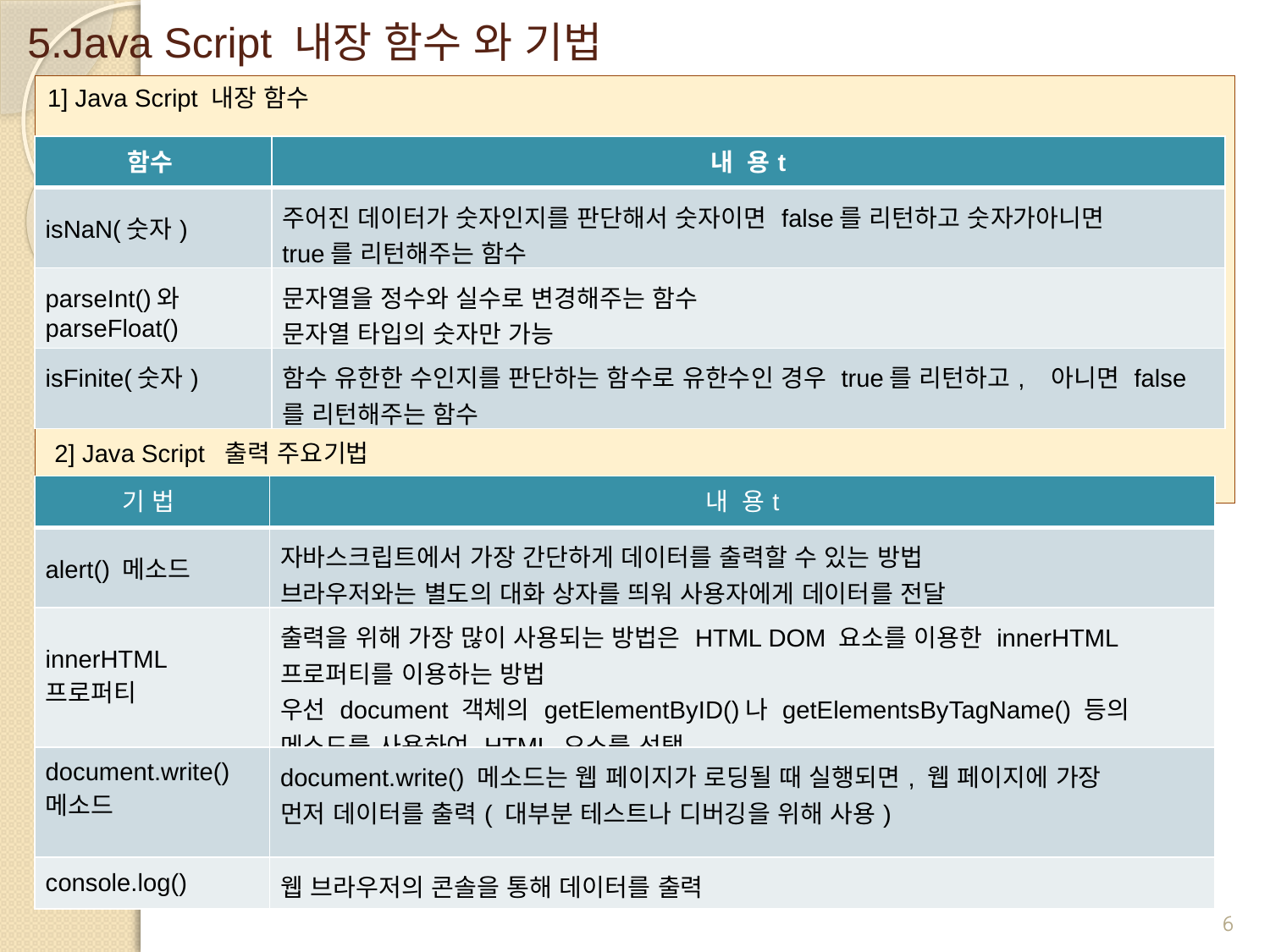

# 5.Java Script 내장 함수 와 기법
1] Java Script 내장 함수

 2] Java Script  출력 주요기법

| 함수 | 내 용t |
| --- | --- |
| isNaN(숫자) | 주어진 데이터가 숫자인지를 판단해서 숫자이면 false를 리턴하고 숫자가아니면 true를 리턴해주는 함수 |
| parseInt()와 parseFloat() | 문자열을 정수와 실수로 변경해주는 함수 문자열 타입의 숫자만 가능 |
| isFinite(숫자) | 함수 유한한 수인지를 판단하는 함수로 유한수인 경우 true를 리턴하고, 아니면 false를 리턴해주는 함수 |
| 기 법 | 내 용t |
| --- | --- |
| alert() 메소드 | 자바스크립트에서 가장 간단하게 데이터를 출력할 수 있는 방법 브라우저와는 별도의 대화 상자를 띄워 사용자에게 데이터를 전달 |
| innerHTML 프로퍼티 | 출력을 위해 가장 많이 사용되는 방법은 HTML DOM 요소를 이용한 innerHTML 프로퍼티를 이용하는 방법 우선 document 객체의 getElementByID()나 getElementsByTagName() 등의 메소드를 사용하여 HTML 요소를 선택 |
| document.write() 메소드 | document.write() 메소드는 웹 페이지가 로딩될 때 실행되면, 웹 페이지에 가장 먼저 데이터를 출력( 대부분 테스트나 디버깅을 위해 사용) |
| console.log() | 웹 브라우저의 콘솔을 통해 데이터를 출력 |
6